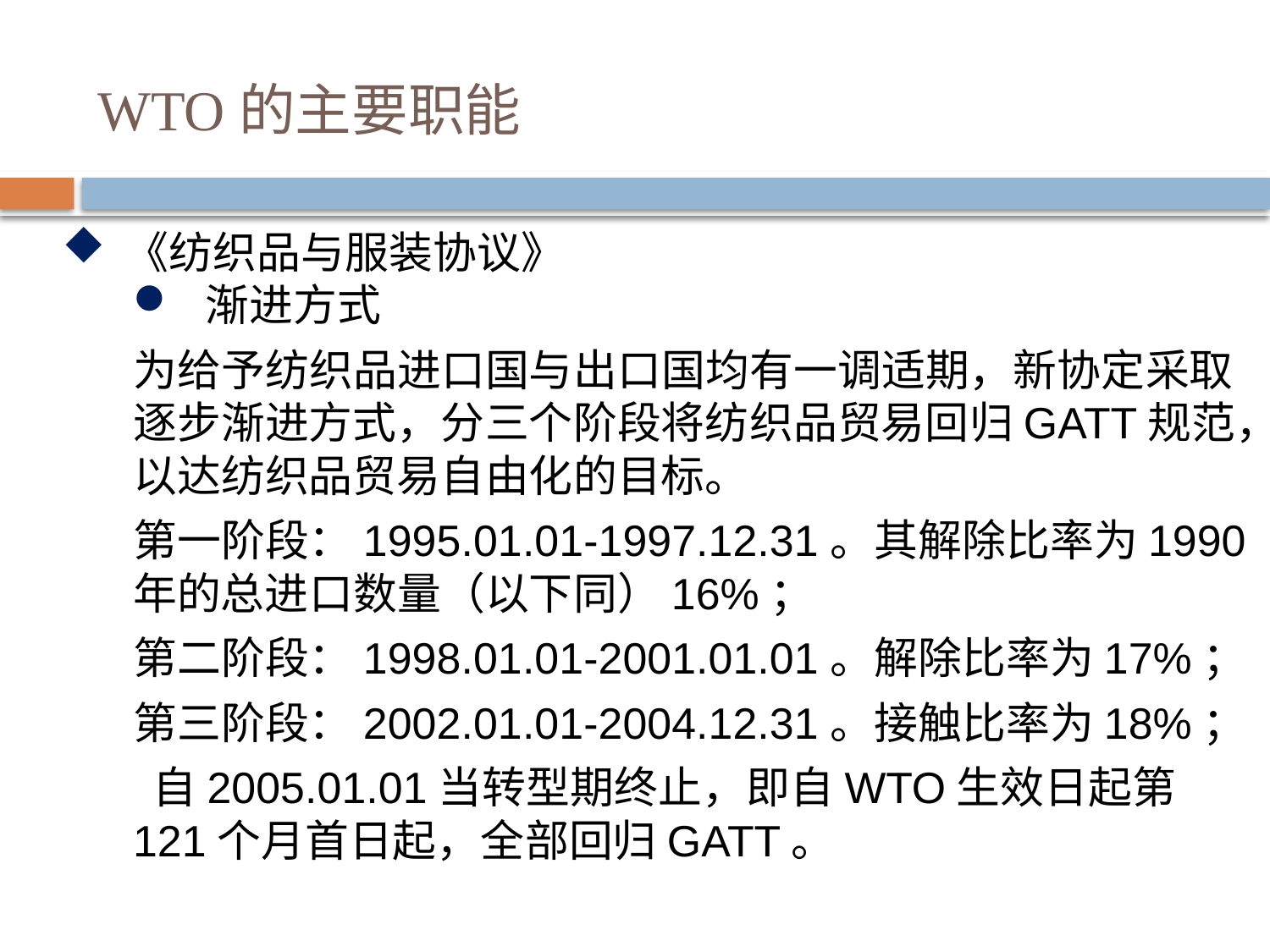

# WTO的主要职能
 《纺织品与服装协议》
  渐进方式
为给予纺织品进口国与出口国均有一调适期，新协定采取逐步渐进方式，分三个阶段将纺织品贸易回归GATT规范，以达纺织品贸易自由化的目标。
第一阶段：1995.01.01-1997.12.31。其解除比率为1990年的总进口数量（以下同）16%；
第二阶段：1998.01.01-2001.01.01。解除比率为17%；
第三阶段：2002.01.01-2004.12.31。接触比率为18%；
 自2005.01.01当转型期终止，即自WTO生效日起第121个月首日起，全部回归GATT。